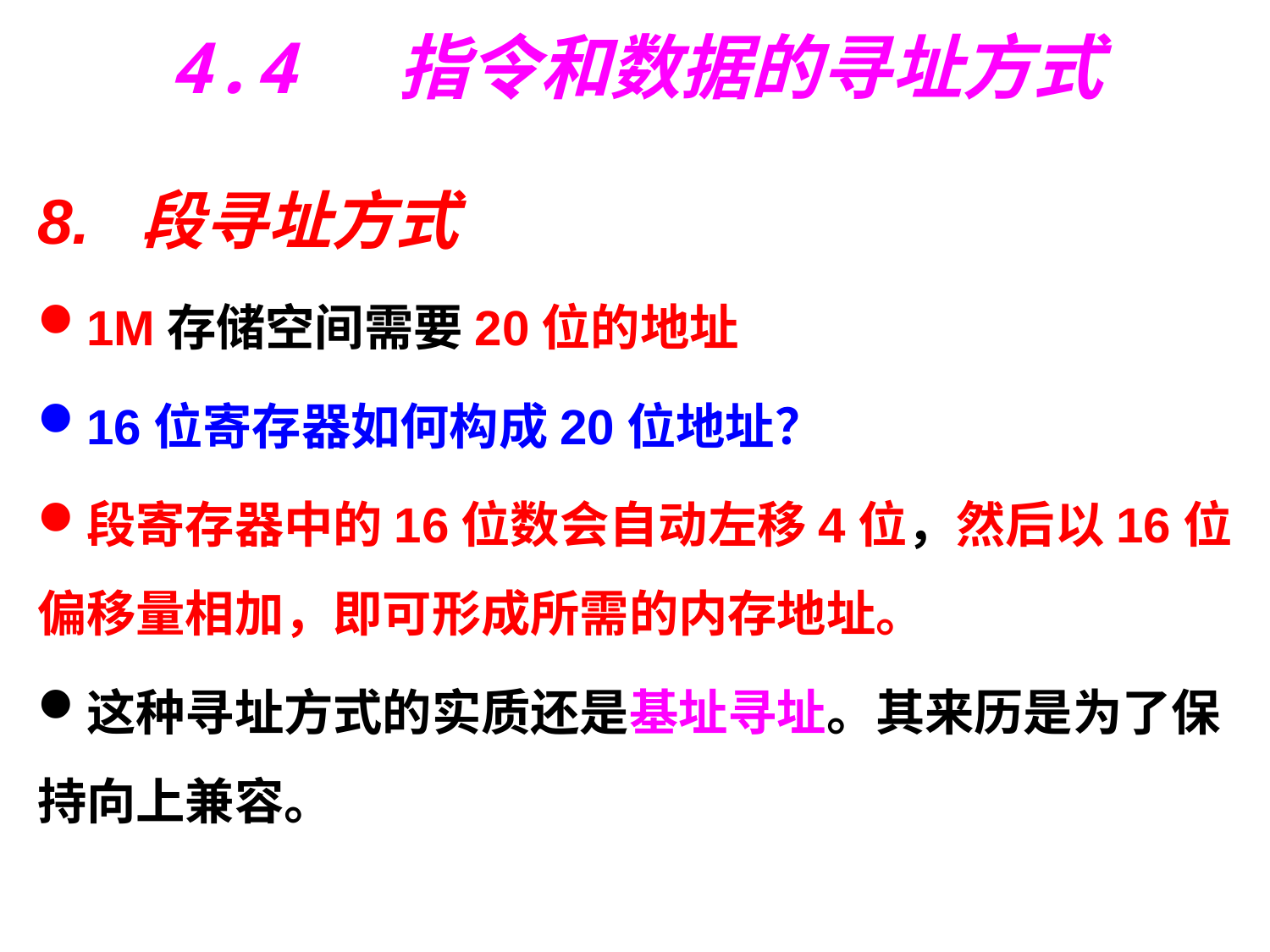

# 4.4  指令和数据的寻址方式
8.  段寻址方式
1M存储空间需要20位的地址
16位寄存器如何构成20位地址？
段寄存器中的16位数会自动左移4位，然后以16位偏移量相加，即可形成所需的内存地址。
这种寻址方式的实质还是基址寻址。其来历是为了保持向上兼容。